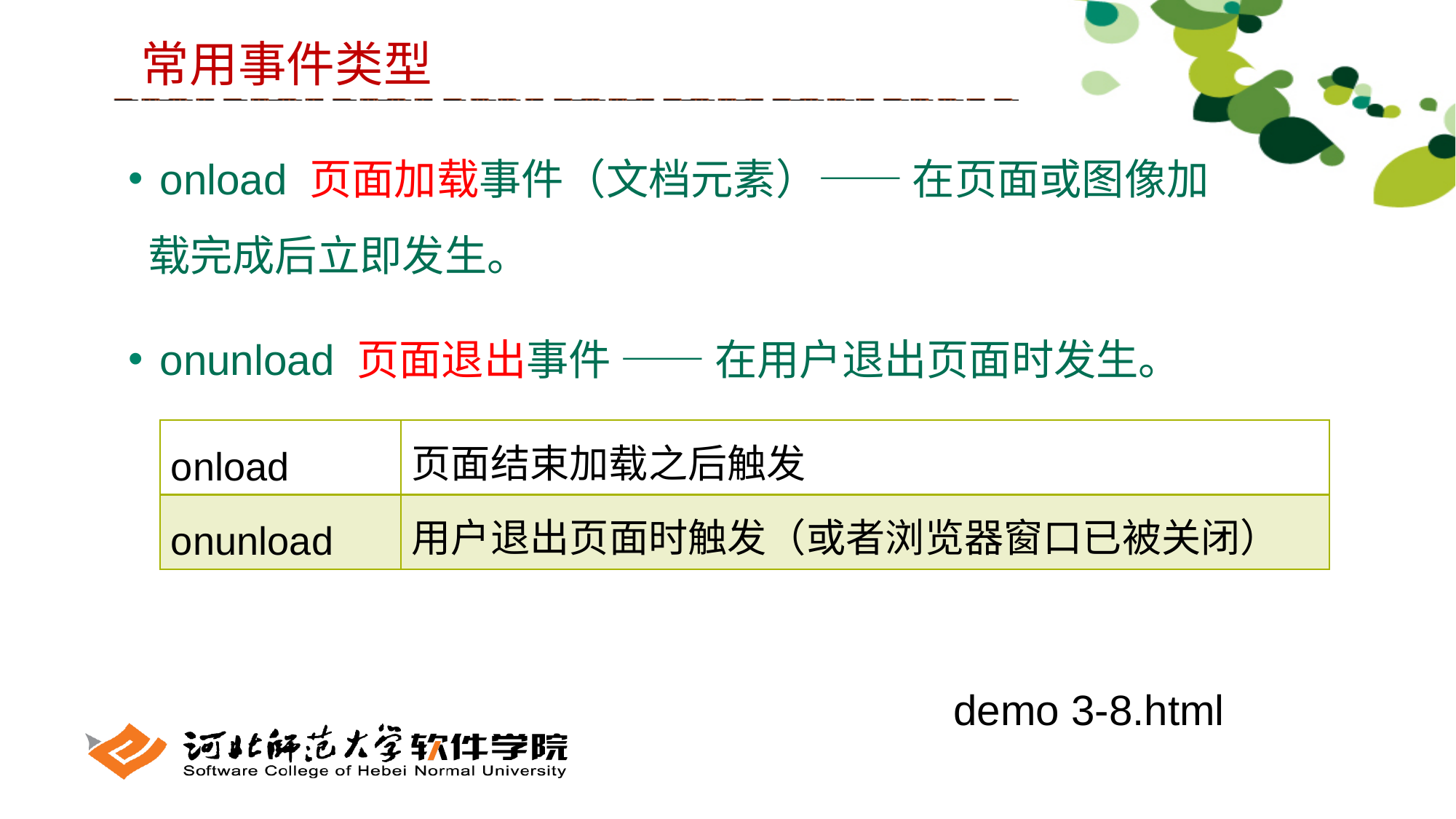

常用事件类型

 onload 页面加载事件（文档元素）—— 在页面或图像加载完成后立即发生。
 onunload 页面退出事件 —— 在用户退出页面时发生。

| onload | 页面结束加载之后触发 |
| --- | --- |
| onunload | 用户退出页面时触发（或者浏览器窗口已被关闭） |
demo 3-8.html